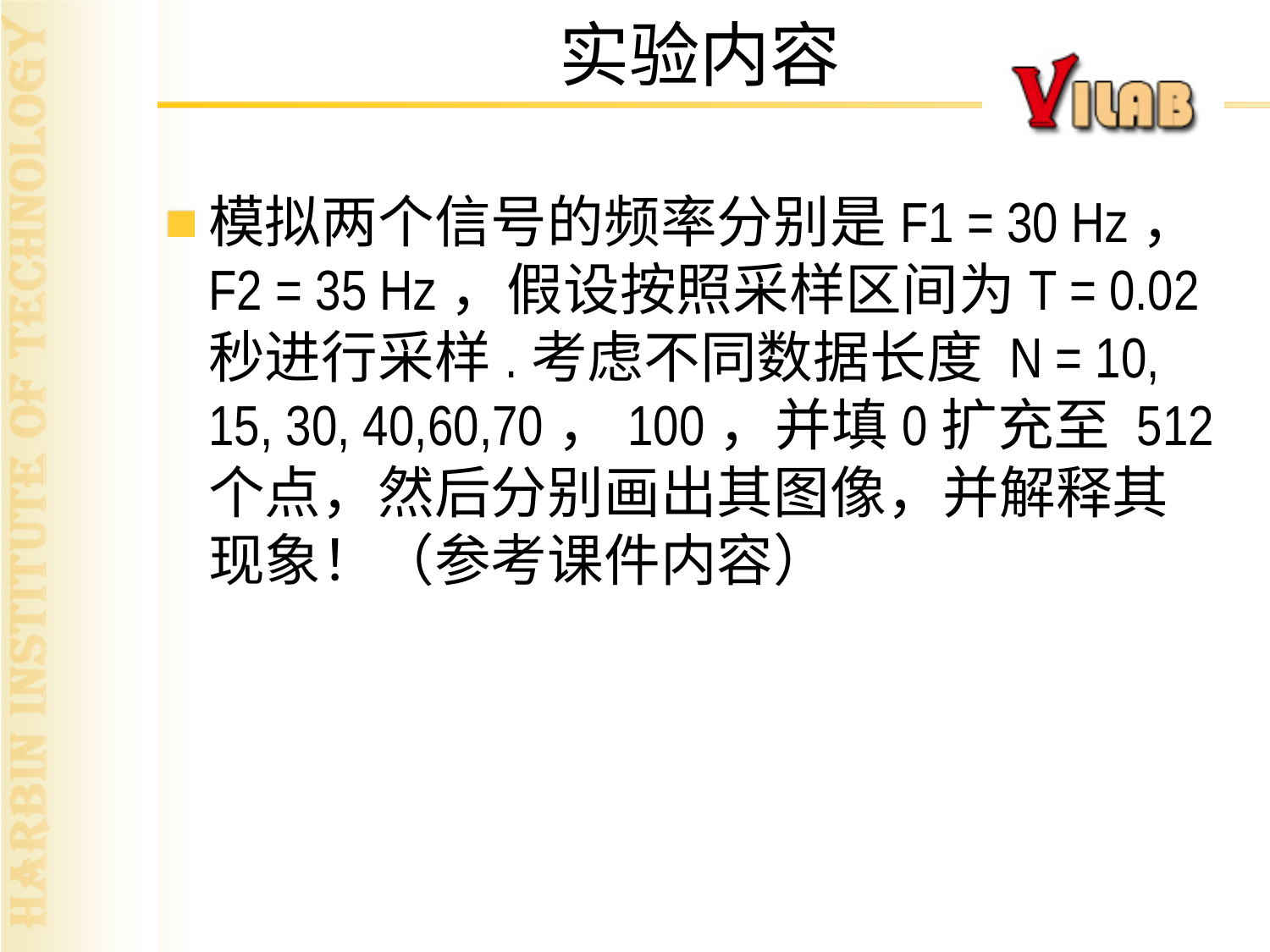

# 实验内容
模拟两个信号的频率分别是F1 = 30 Hz，F2 = 35 Hz，假设按照采样区间为T = 0.02秒进行采样.考虑不同数据长度 N = 10, 15, 30, 40,60,70，100，并填0扩充至 512个点，然后分别画出其图像，并解释其现象！（参考课件内容）